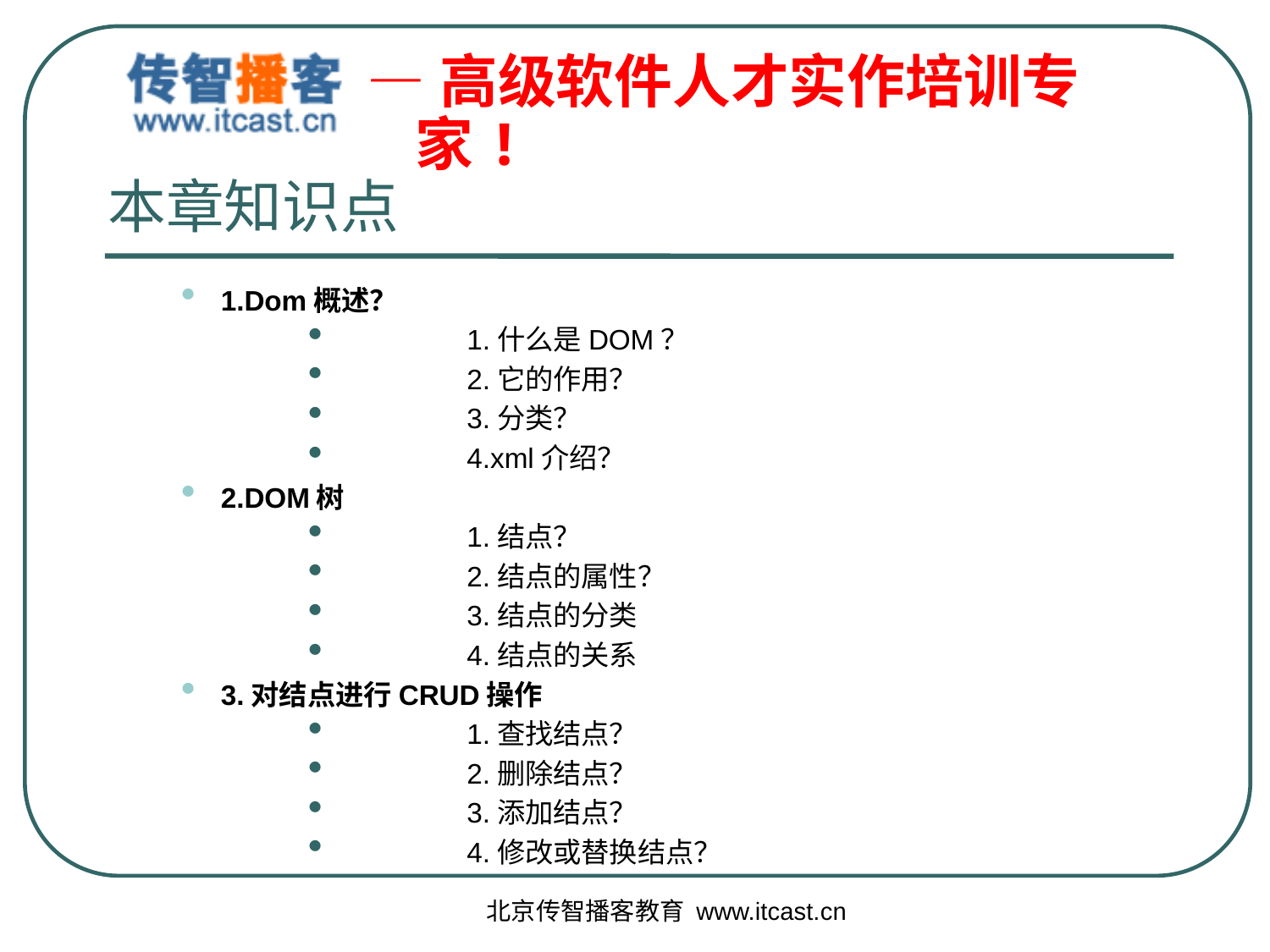

# 本章知识点
1.Dom概述？
	1.什么是DOM？
	2.它的作用？
	3.分类？
	4.xml介绍？
2.DOM树
	1.结点？
	2.结点的属性？
	3.结点的分类
	4.结点的关系
3.对结点进行CRUD操作
	1.查找结点？
	2.删除结点？
	3.添加结点？
	4.修改或替换结点？
北京传智播客教育 www.itcast.cn